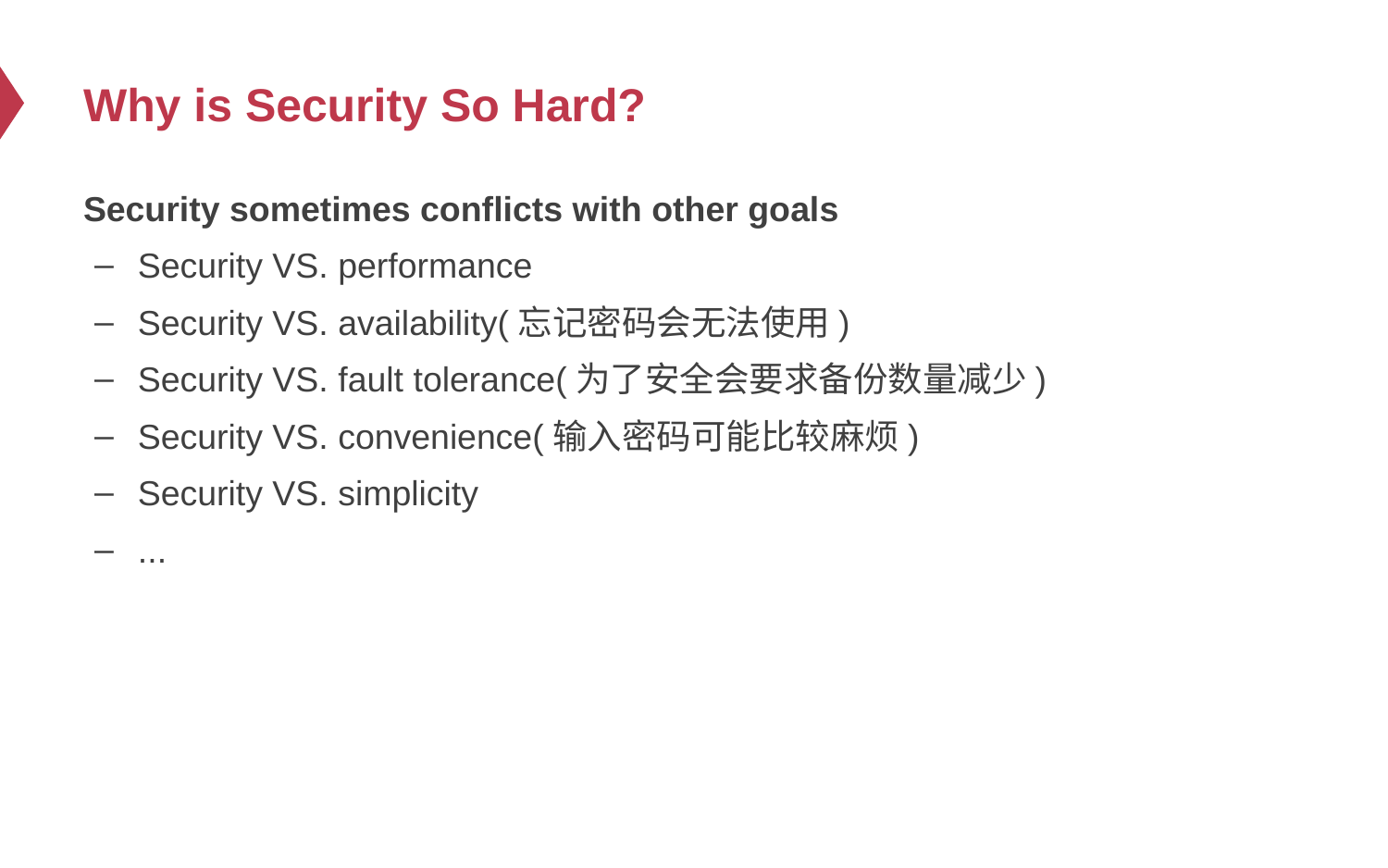

# Why is Security So Hard?
Security sometimes conflicts with other goals
Security VS. performance
Security VS. availability(忘记密码会无法使用)
Security VS. fault tolerance(为了安全会要求备份数量减少)
Security VS. convenience(输入密码可能比较麻烦)
Security VS. simplicity
...